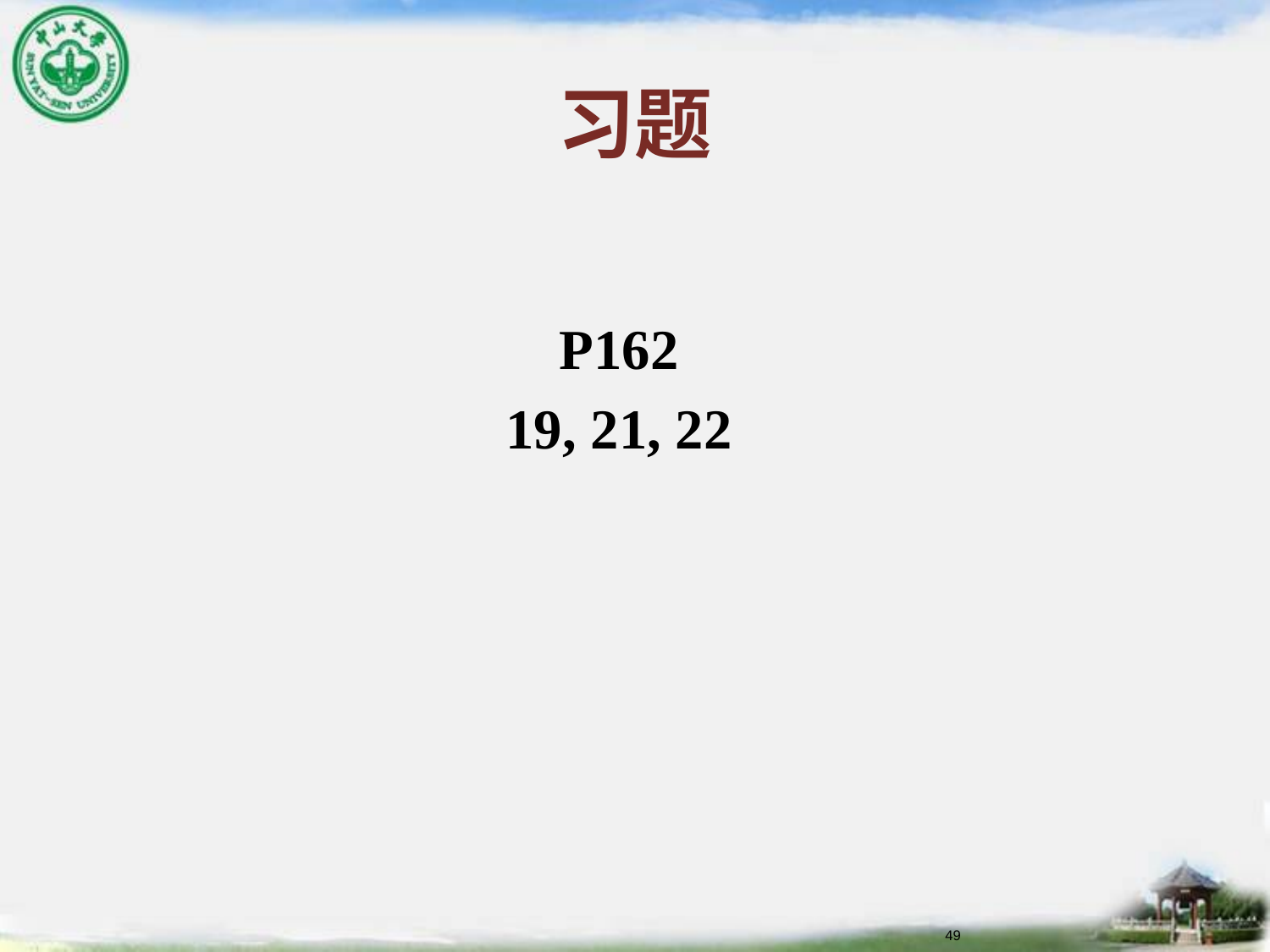

# 习题
P162
19, 21, 22
49